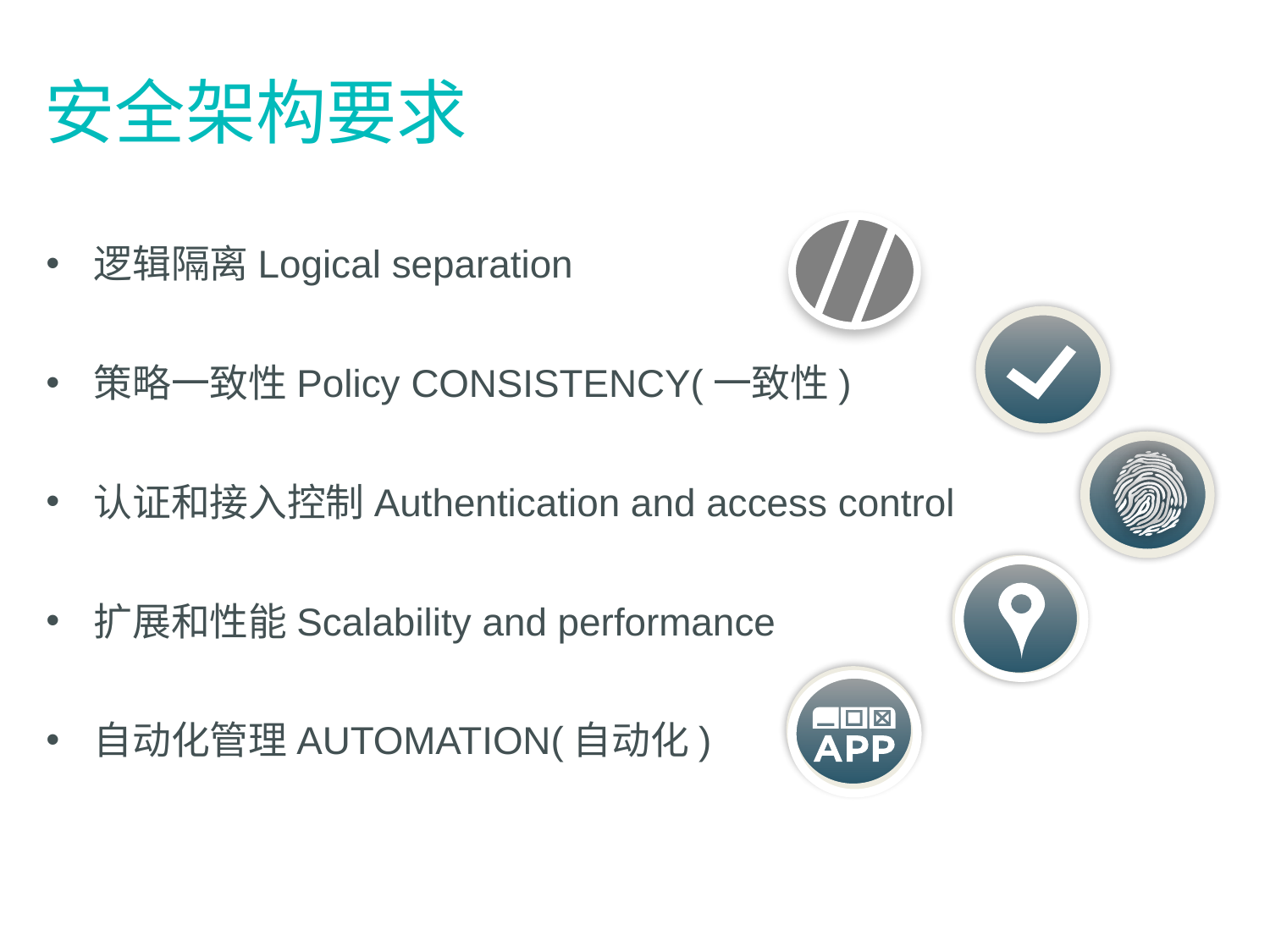

# 安全架构要求
逻辑隔离Logical separation
策略一致性Policy CONSISTENCY(一致性)
认证和接入控制Authentication and access control
扩展和性能Scalability and performance
自动化管理AUTOMATION(自动化)